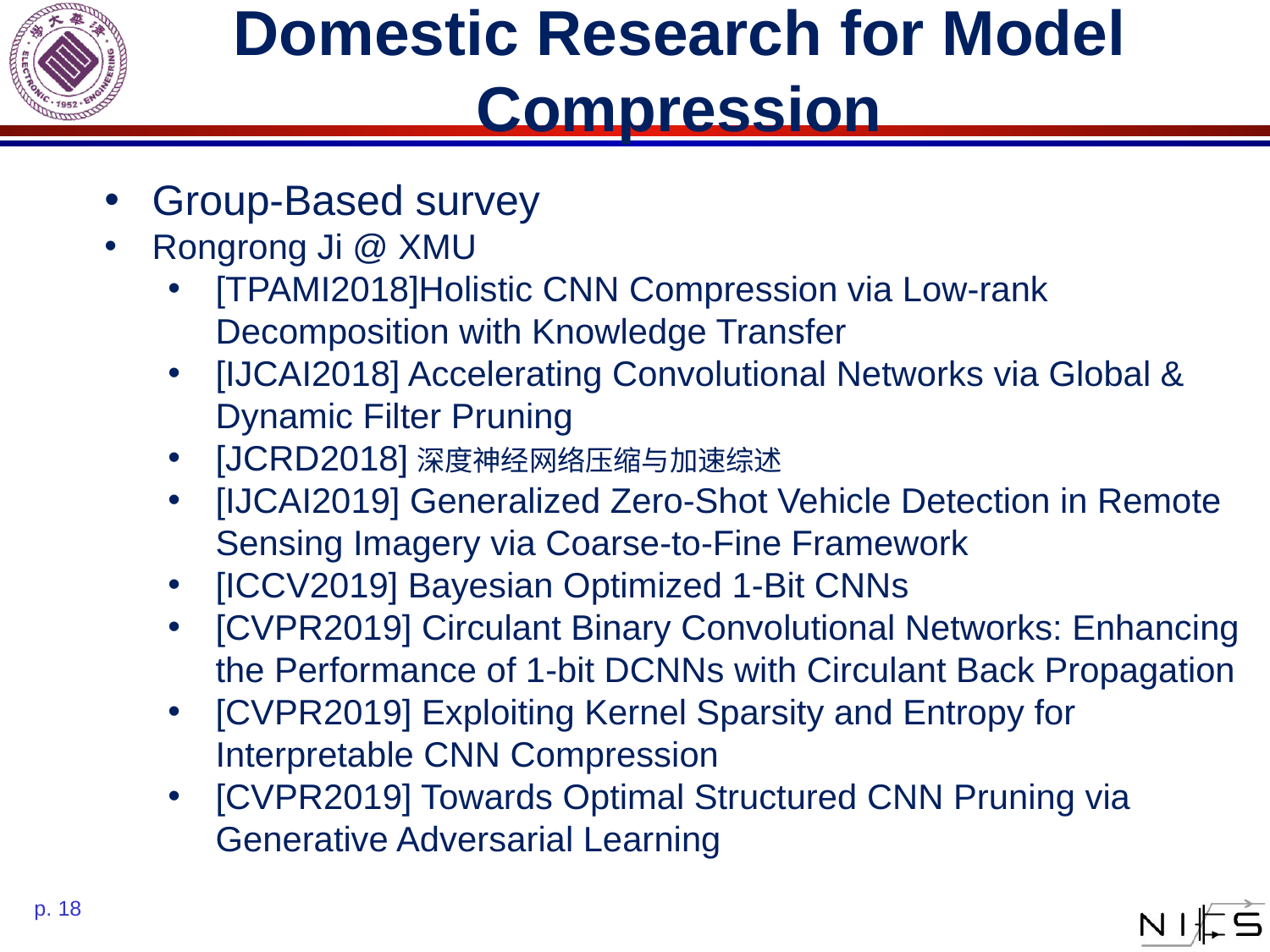

# Domestic Research for Model Compression
Group-Based survey
Rongrong Ji @ XMU
[TPAMI2018]Holistic CNN Compression via Low-rank Decomposition with Knowledge Transfer
[IJCAI2018] Accelerating Convolutional Networks via Global & Dynamic Filter Pruning
[JCRD2018]深度神经网络压缩与加速综述
[IJCAI2019] Generalized Zero-Shot Vehicle Detection in Remote Sensing Imagery via Coarse-to-Fine Framework
[ICCV2019] Bayesian Optimized 1-Bit CNNs
[CVPR2019] Circulant Binary Convolutional Networks: Enhancing the Performance of 1-bit DCNNs with Circulant Back Propagation
[CVPR2019] Exploiting Kernel Sparsity and Entropy for Interpretable CNN Compression
[CVPR2019] Towards Optimal Structured CNN Pruning via Generative Adversarial Learning

p. 18